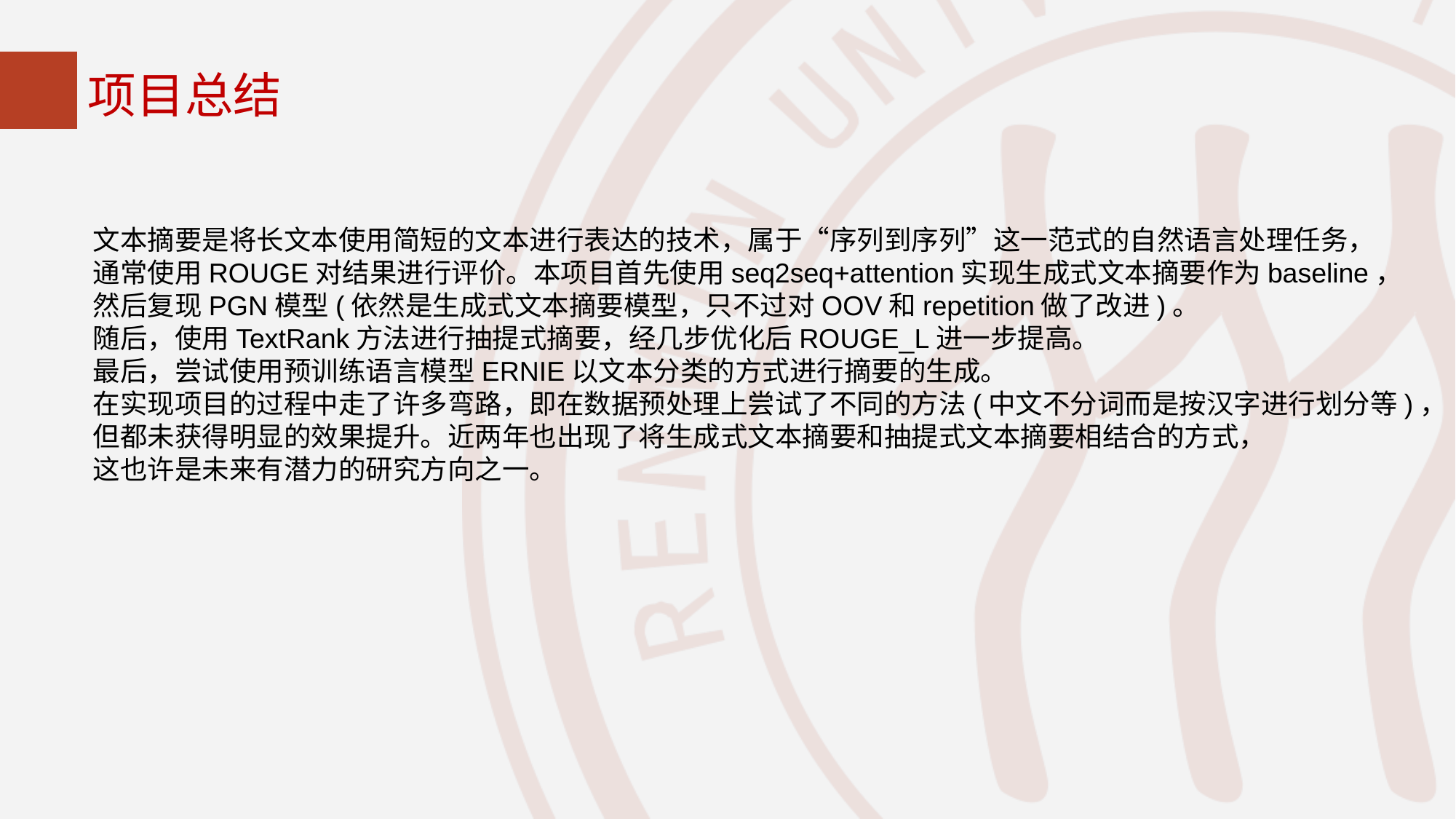

项目总结
文本摘要是将长文本使用简短的文本进行表达的技术，属于“序列到序列”这一范式的自然语言处理任务，
通常使用ROUGE对结果进行评价。本项目首先使用seq2seq+attention实现生成式文本摘要作为baseline，
然后复现PGN模型(依然是生成式文本摘要模型，只不过对OOV和repetition做了改进)。
随后，使用TextRank方法进行抽提式摘要，经几步优化后ROUGE_L进一步提高。
最后，尝试使用预训练语言模型ERNIE以文本分类的方式进行摘要的生成。
在实现项目的过程中走了许多弯路，即在数据预处理上尝试了不同的方法(中文不分词而是按汉字进行划分等)，
但都未获得明显的效果提升。近两年也出现了将生成式文本摘要和抽提式文本摘要相结合的方式，
这也许是未来有潜力的研究方向之一。